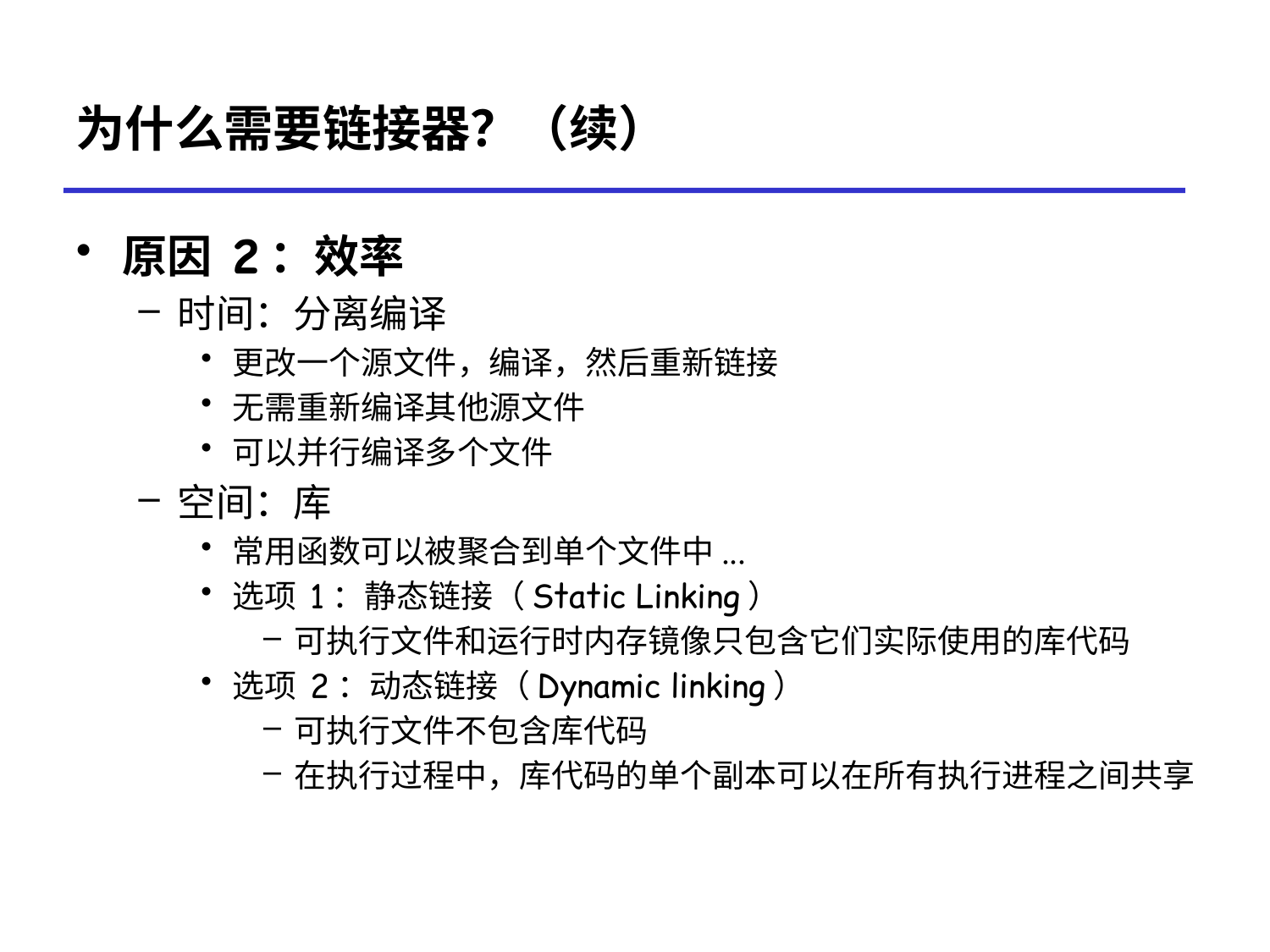

# 为什么需要链接器？（续）
原因 2：效率
时间：分离编译
更改一个源文件，编译，然后重新链接
无需重新编译其他源文件
可以并行编译多个文件
空间：库
常用函数可以被聚合到单个文件中...
选项 1：静态链接（Static Linking）
可执行文件和运行时内存镜像只包含它们实际使用的库代码
选项 2：动态链接（Dynamic linking）
可执行文件不包含库代码
在执行过程中，库代码的单个副本可以在所有执行进程之间共享